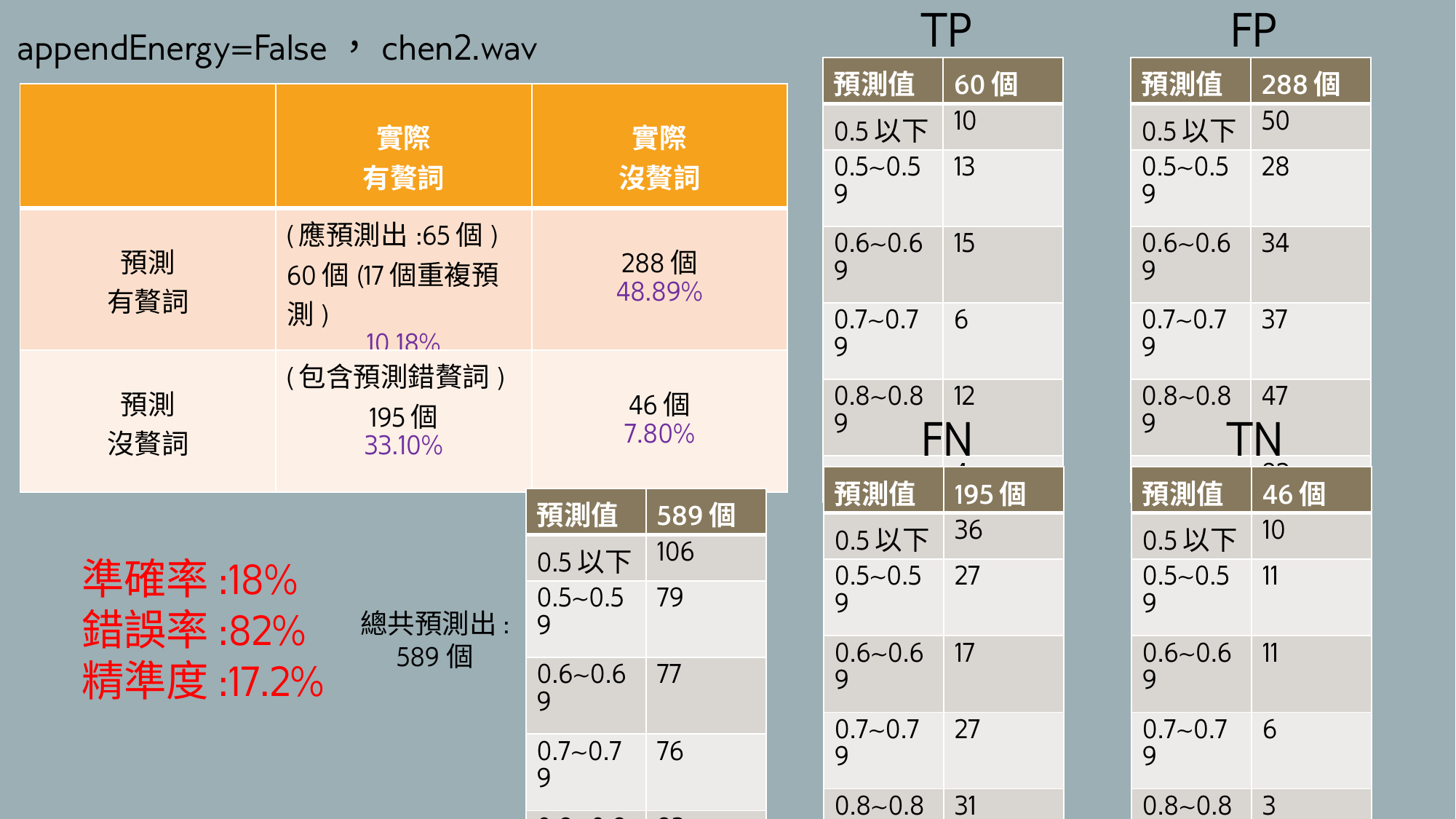

TP
FP
appendEnergy=False，chen2.wav
| 預測值 | 60個 |
| --- | --- |
| 0.5以下 | 10 |
| 0.5~0.59 | 13 |
| 0.6~0.69 | 15 |
| 0.7~0.79 | 6 |
| 0.8~0.89 | 12 |
| 0.9以上 | 4 |
| 預測值 | 288個 |
| --- | --- |
| 0.5以下 | 50 |
| 0.5~0.59 | 28 |
| 0.6~0.69 | 34 |
| 0.7~0.79 | 37 |
| 0.8~0.89 | 47 |
| 0.9以上 | 92 |
|  | 實際 有贅詞 | 實際 沒贅詞 |
| --- | --- | --- |
| 預測 有贅詞 | (應預測出:65個) 60個(17個重複預測) 10.18% | 288個 48.89% |
| 預測 沒贅詞 | (包含預測錯贅詞) 195個 33.10% | 46個 7.80% |
FN
TN
| 預測值 | 195個 |
| --- | --- |
| 0.5以下 | 36 |
| 0.5~0.59 | 27 |
| 0.6~0.69 | 17 |
| 0.7~0.79 | 27 |
| 0.8~0.89 | 31 |
| 0.9以上 | 57 |
| 預測值 | 46個 |
| --- | --- |
| 0.5以下 | 10 |
| 0.5~0.59 | 11 |
| 0.6~0.69 | 11 |
| 0.7~0.79 | 6 |
| 0.8~0.89 | 3 |
| 0.9以上 | 5 |
| 預測值 | 589個 |
| --- | --- |
| 0.5以下 | 106 |
| 0.5~0.59 | 79 |
| 0.6~0.69 | 77 |
| 0.7~0.79 | 76 |
| 0.8~0.89 | 93 |
| 0.9以上 | 158 |
準確率:18%
錯誤率:82%
精準度:17.2%
總共預測出:
589個